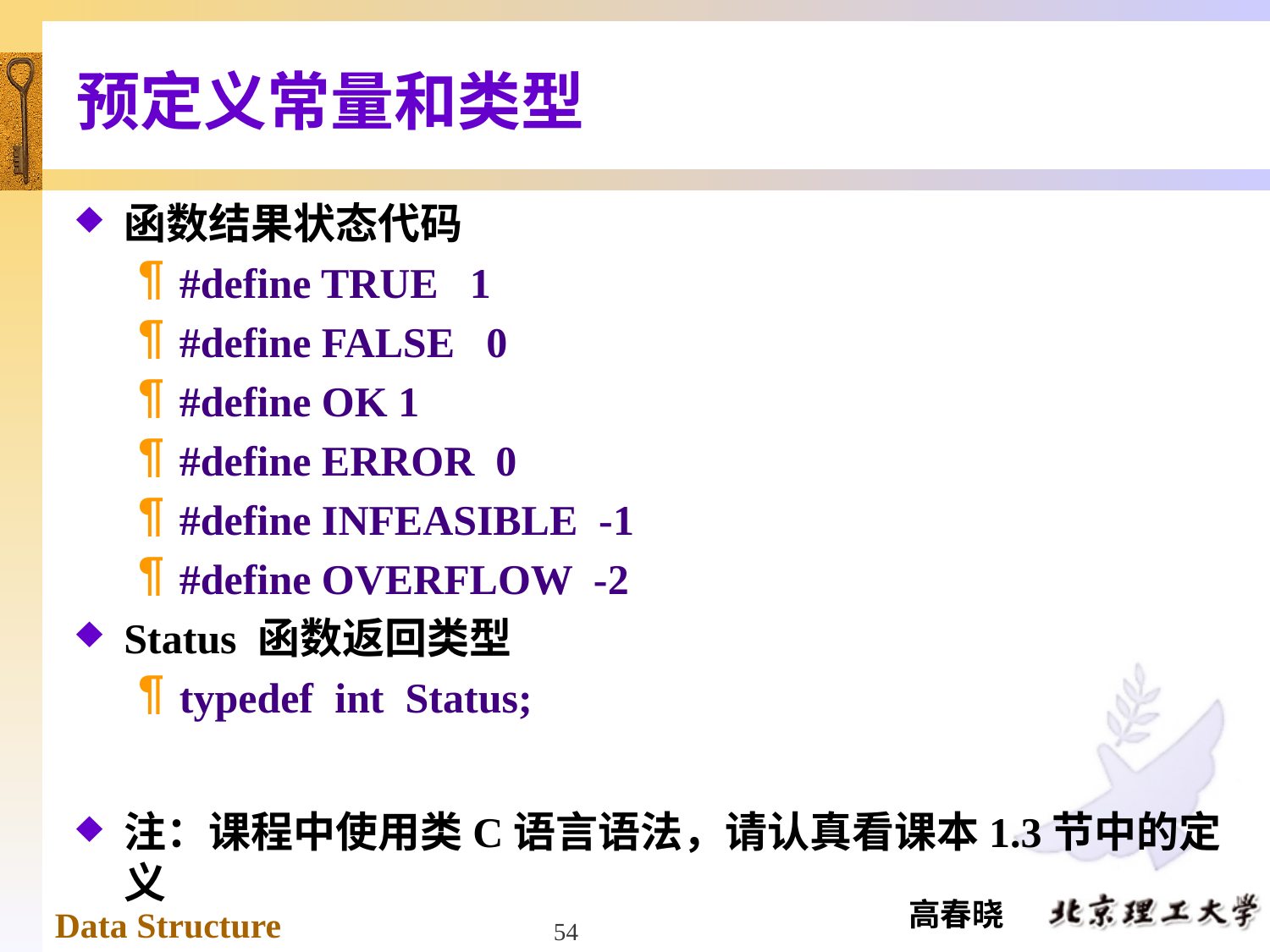

# 预定义常量和类型
函数结果状态代码
#define TRUE   1
#define FALSE   0
#define OK 1
#define ERROR  0
#define INFEASIBLE  -1
#define OVERFLOW  -2
Status 函数返回类型
typedef  int  Status;

注：课程中使用类C语言语法，请认真看课本1.3节中的定义
54